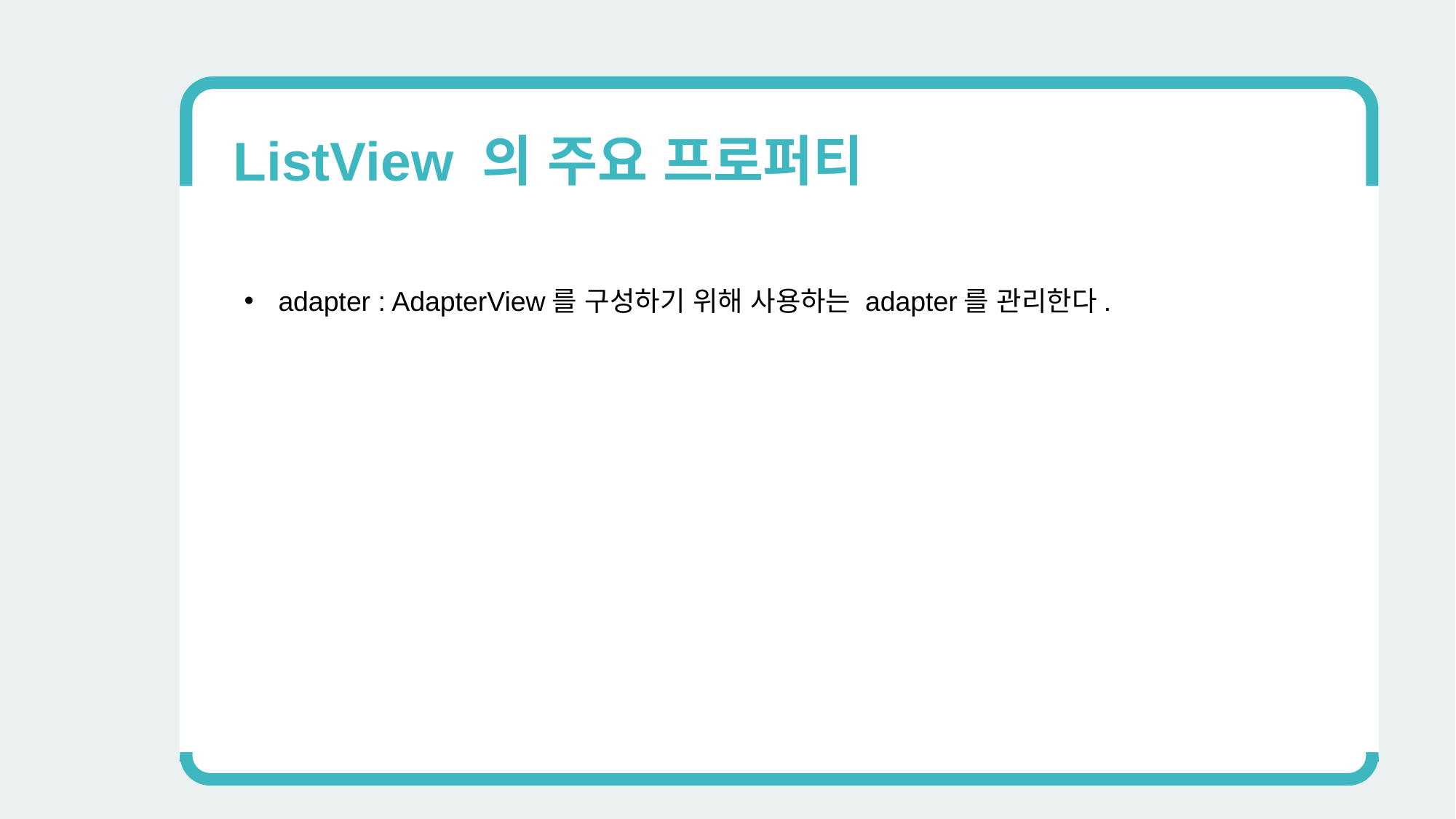

ListView 의 주요 프로퍼티

adapter : AdapterView를 구성하기 위해 사용하는 adapter를 관리한다.